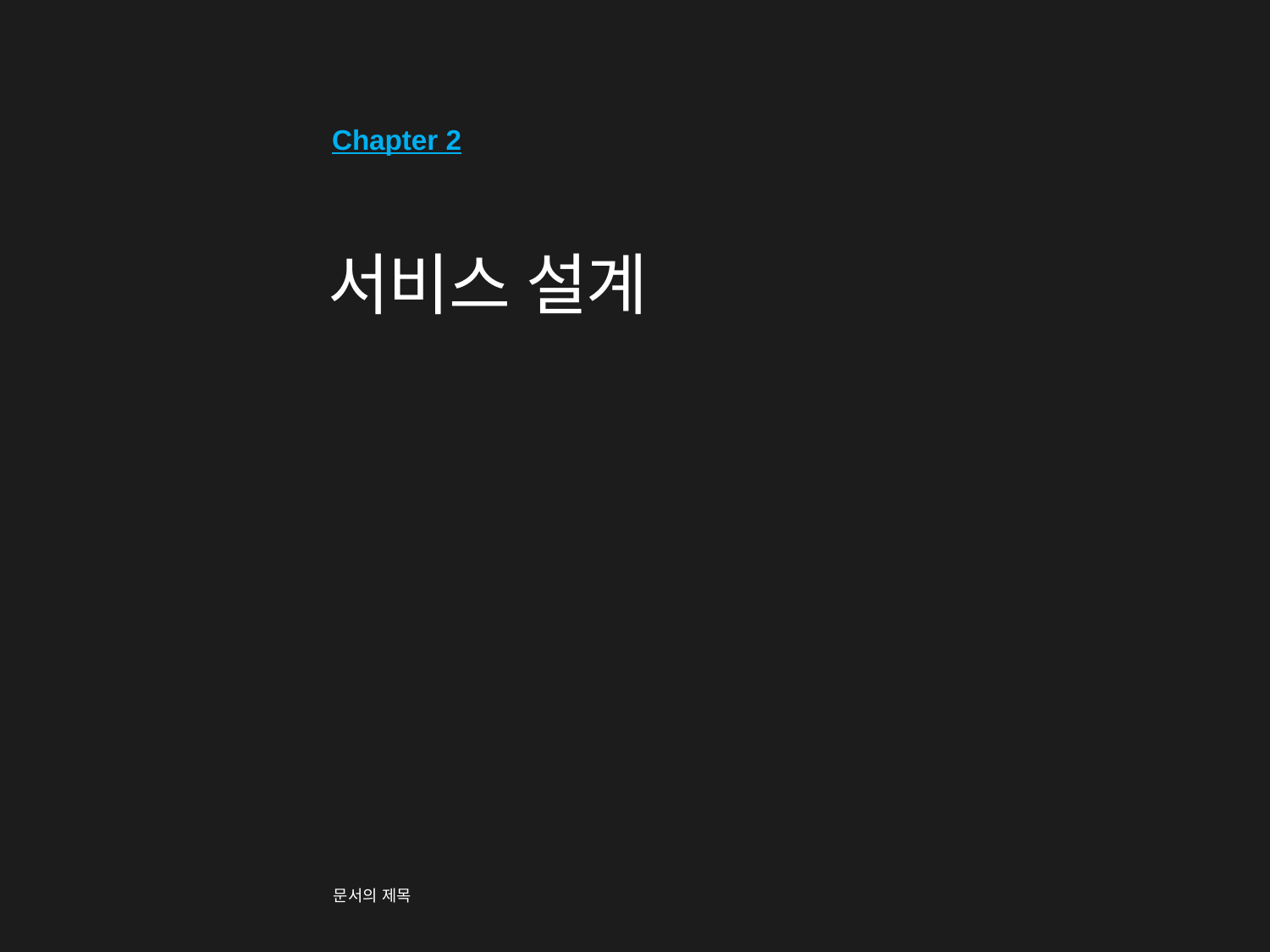

Chapter 2
# 서비스 설계
문서의 제목